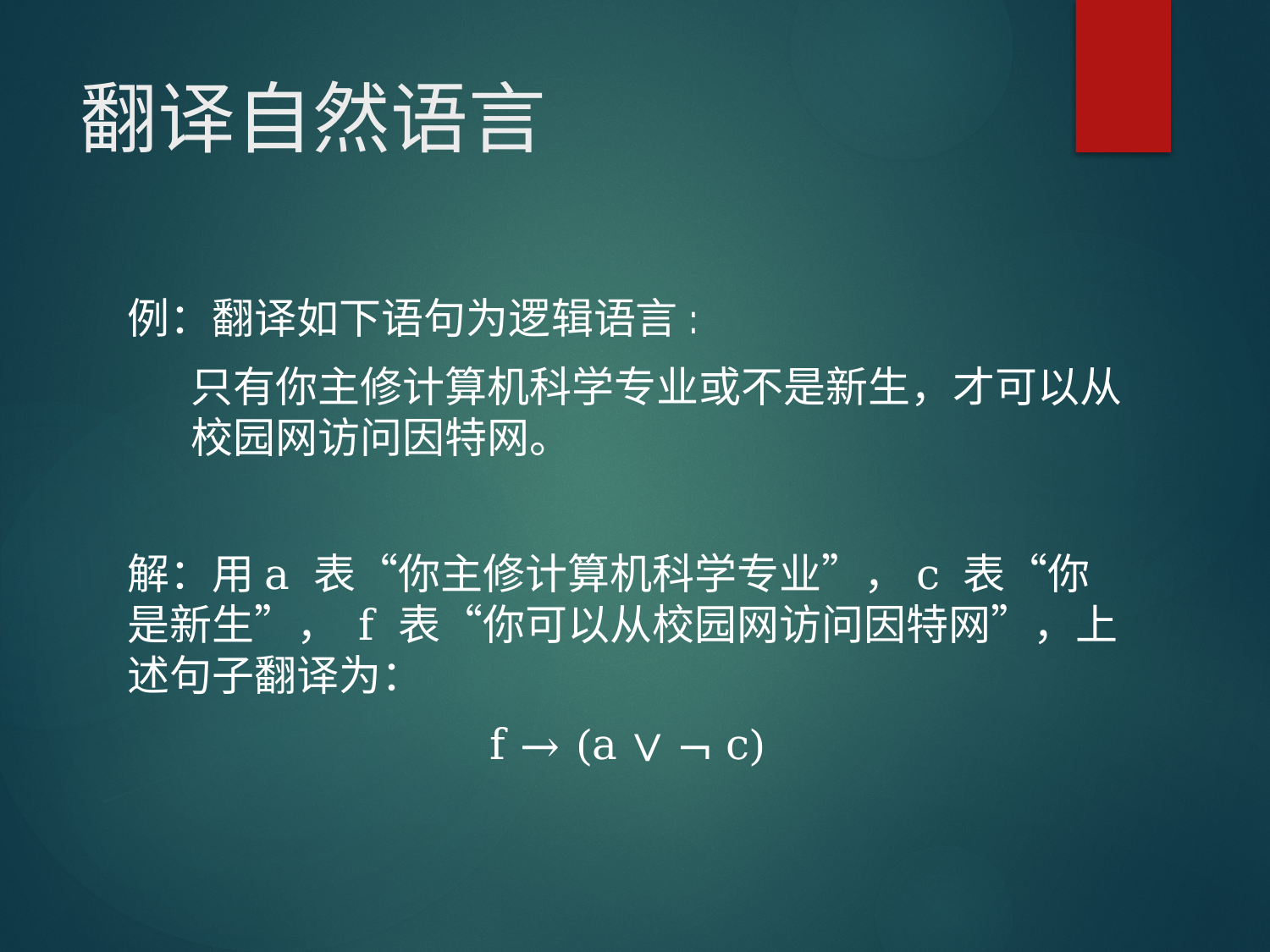

# 翻译自然语言
例：翻译如下语句为逻辑语言:
只有你主修计算机科学专业或不是新生，才可以从校园网访问因特网。

解：用a 表“你主修计算机科学专业”，c 表“你是新生”， f 表“你可以从校园网访问因特网”，上述句子翻译为：
f → (a ∨ ¬ c)